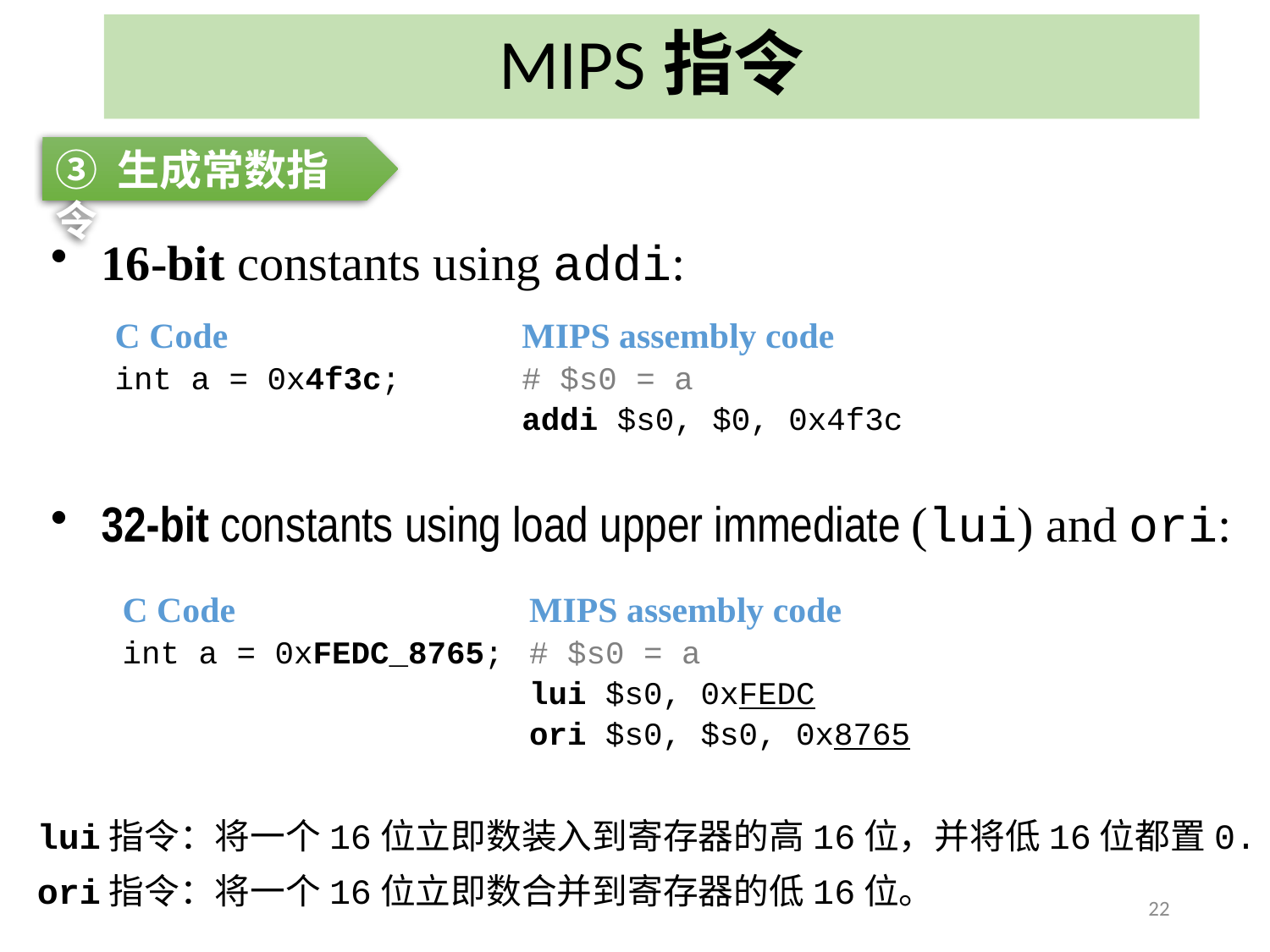

# MIPS指令
③ 生成常数指令

16-bit constants using addi:

32-bit constants using load upper immediate (lui) and ori:
C Code
int a = 0x4f3c;
MIPS assembly code
# $s0 = a
addi $s0, $0, 0x4f3c
C Code
int a = 0xFEDC_8765;
MIPS assembly code
# $s0 = a
lui $s0, 0xFEDC
ori $s0, $s0, 0x8765
lui指令：将一个16位立即数装入到寄存器的高16位，并将低16位都置0.
ori指令：将一个16位立即数合并到寄存器的低16位。
22